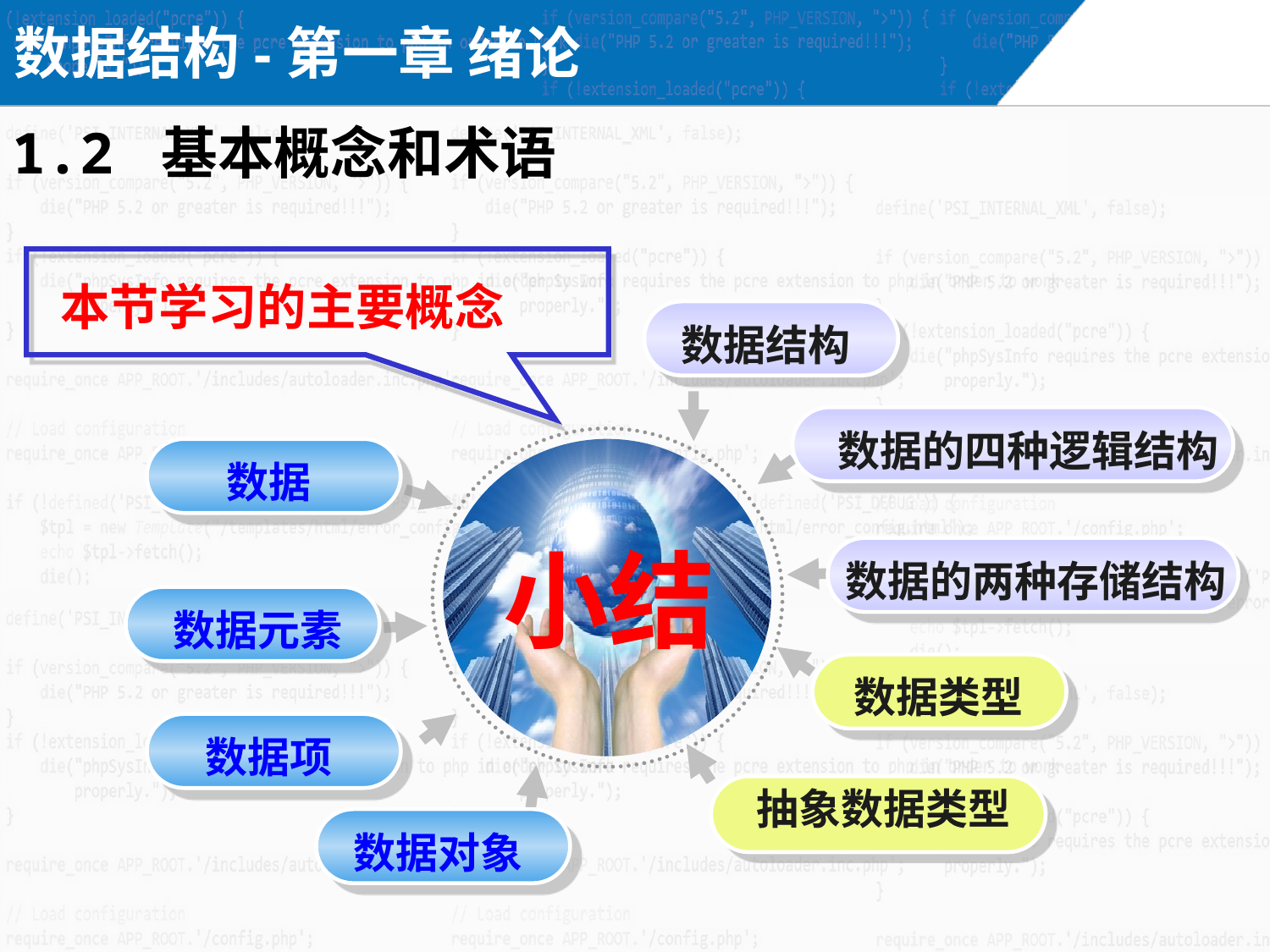

数据结构-第一章 绪论
1.2 基本概念和术语

本节学习的主要概念

数据结构

数据的四种逻辑结构

小结
数据

数据的两种存储结构

数据元素

数据类型

数据项

抽象数据类型

数据对象